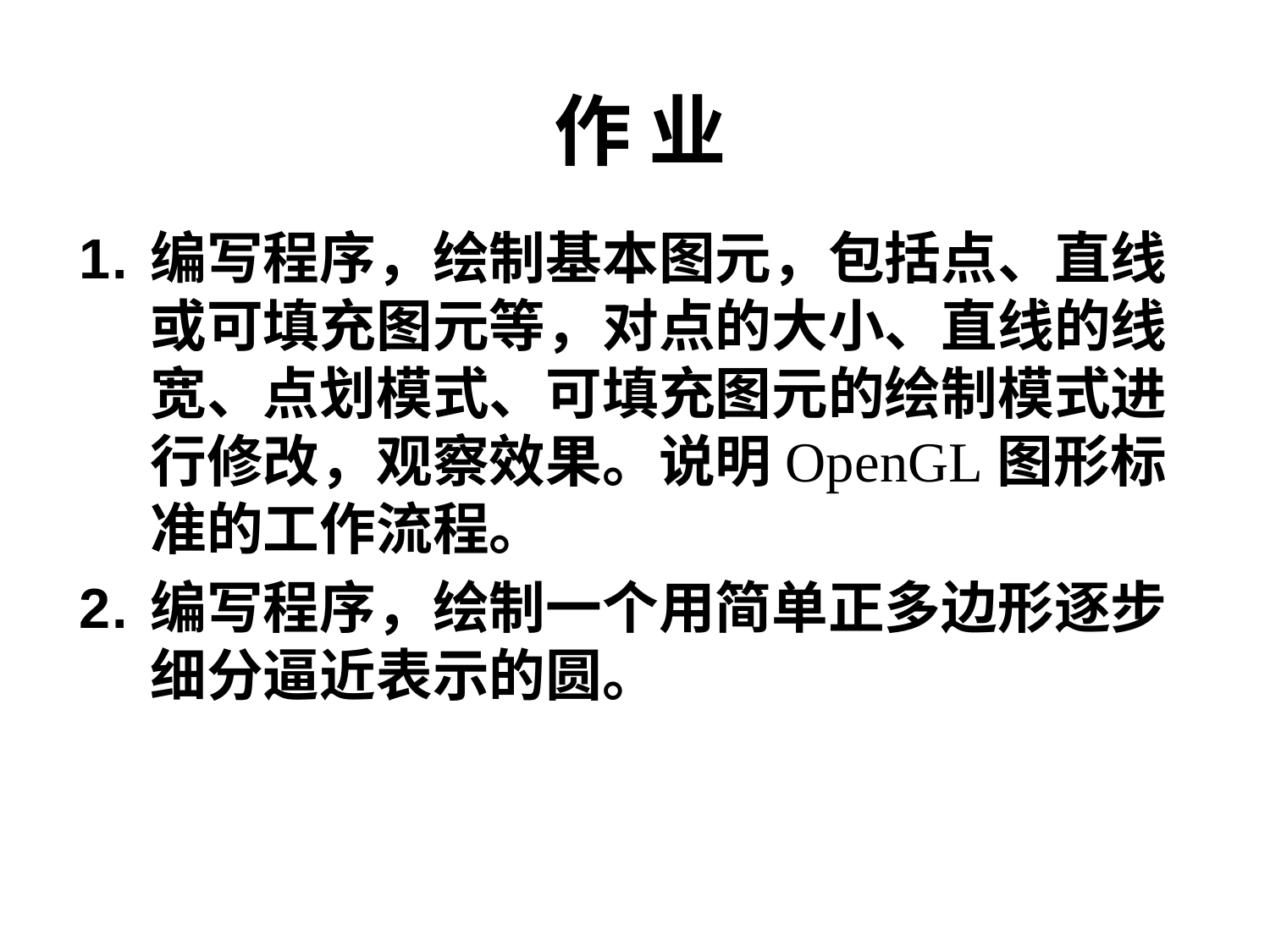

# 作 业
编写程序，绘制基本图元，包括点、直线或可填充图元等，对点的大小、直线的线宽、点划模式、可填充图元的绘制模式进行修改，观察效果。说明OpenGL图形标准的工作流程。
编写程序，绘制一个用简单正多边形逐步细分逼近表示的圆。